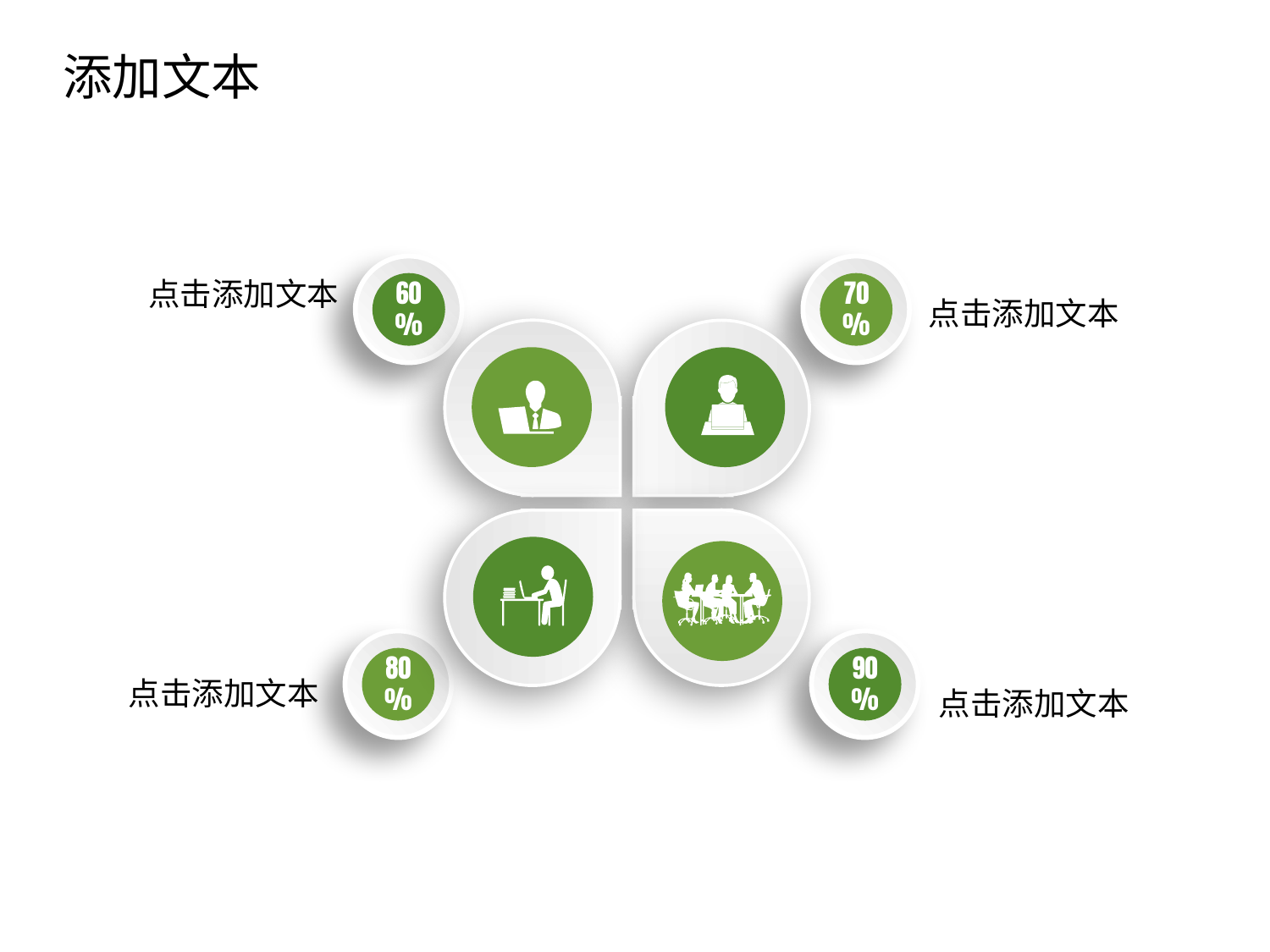

添加文本

60%

70%
点击添加文本
点击添加文本
点击添加文本

点击添加文本

点击添加文本

80%

90%
点击添加文本
点击添加文本
点击添加文本